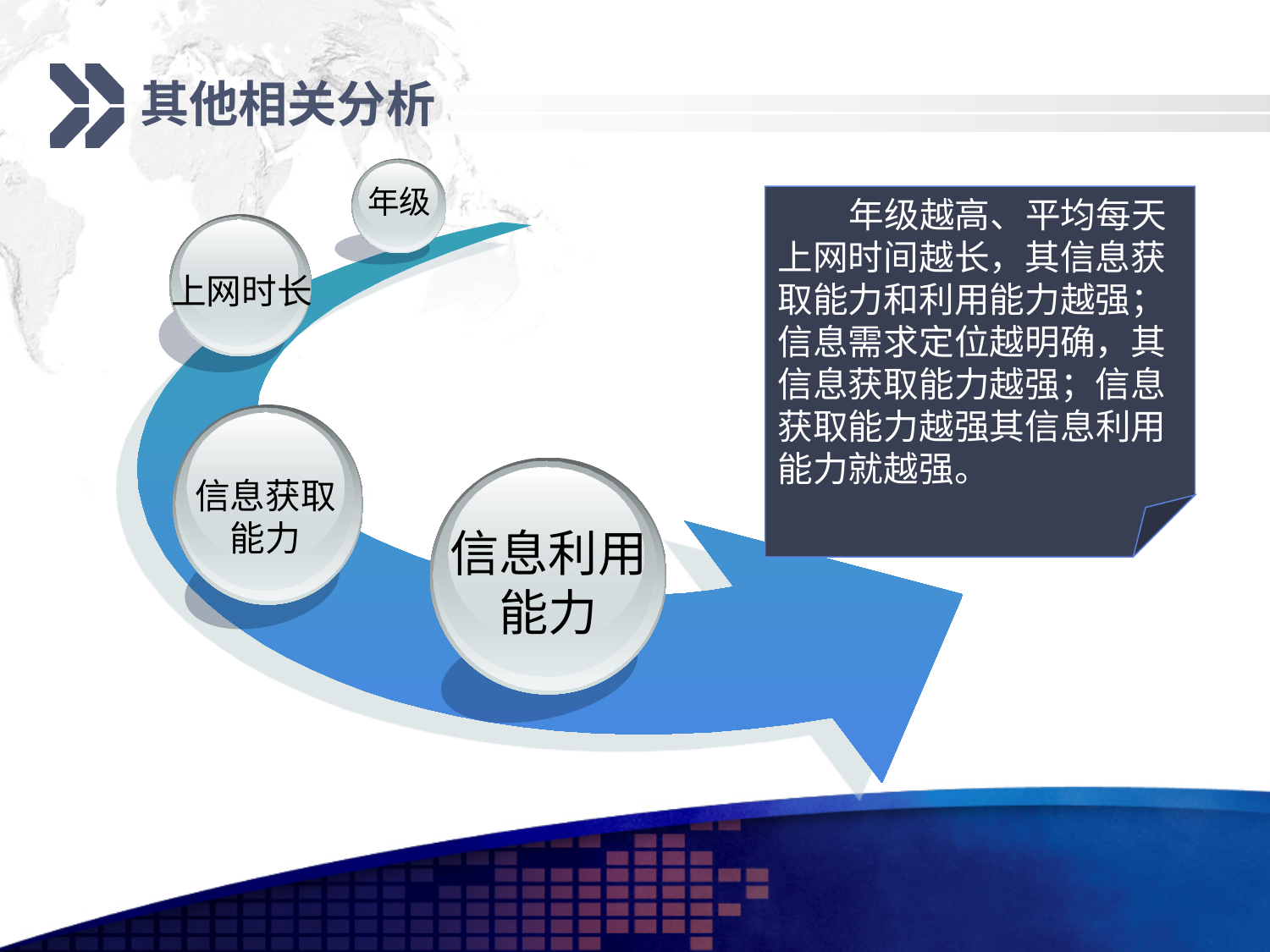

# 其他相关分析

年级

        年级越高、平均每天上网时间越长，其信息获取能力和利用能力越强；信息需求定位越明确，其信息获取能力越强；信息获取能力越强其信息利用能力就越强。

上网时长

信息获取
能力

信息利用
能力